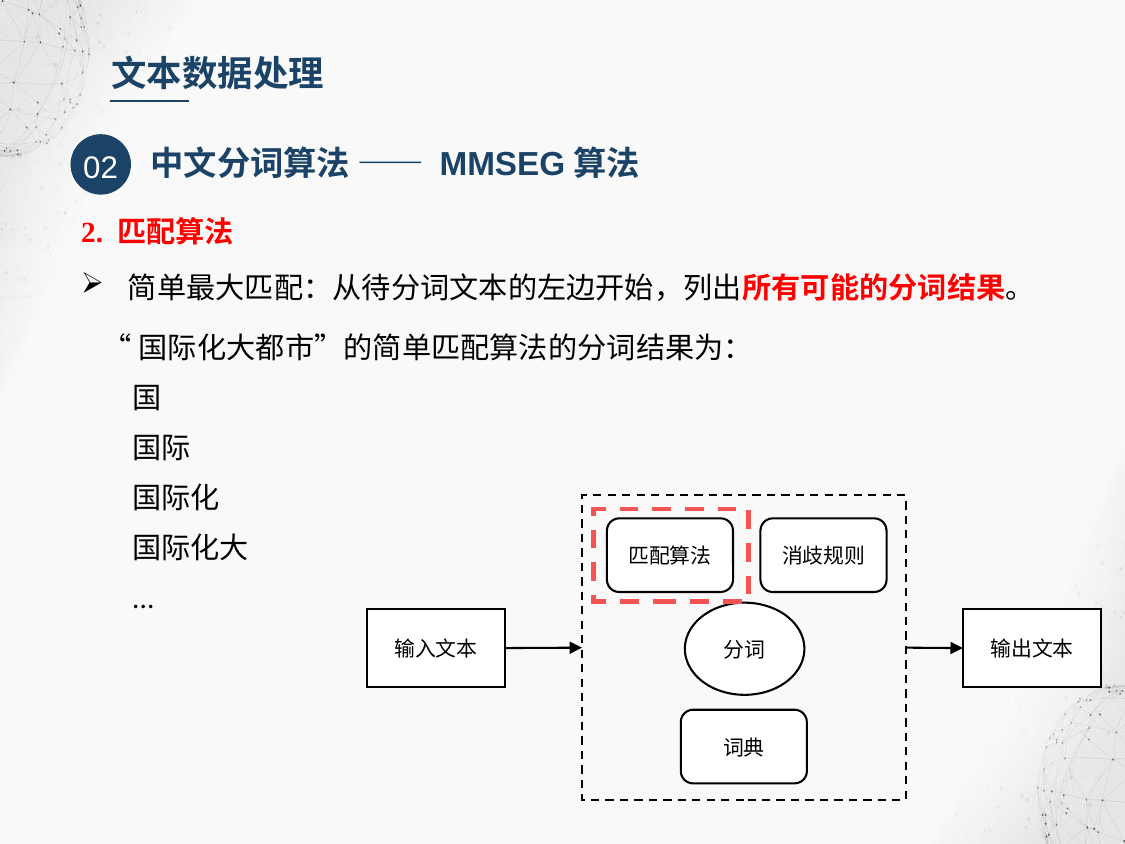

文本数据处理

02
中文分词算法 —— MMSEG算法
2. 匹配算法
简单最大匹配：从待分词文本的左边开始，列出所有可能的分词结果。

“国际化大都市”的简单匹配算法的分词结果为：
国
国际
国际化
国际化大
...

消歧规则
匹配算法
分词

输入文本

输出文本
词典